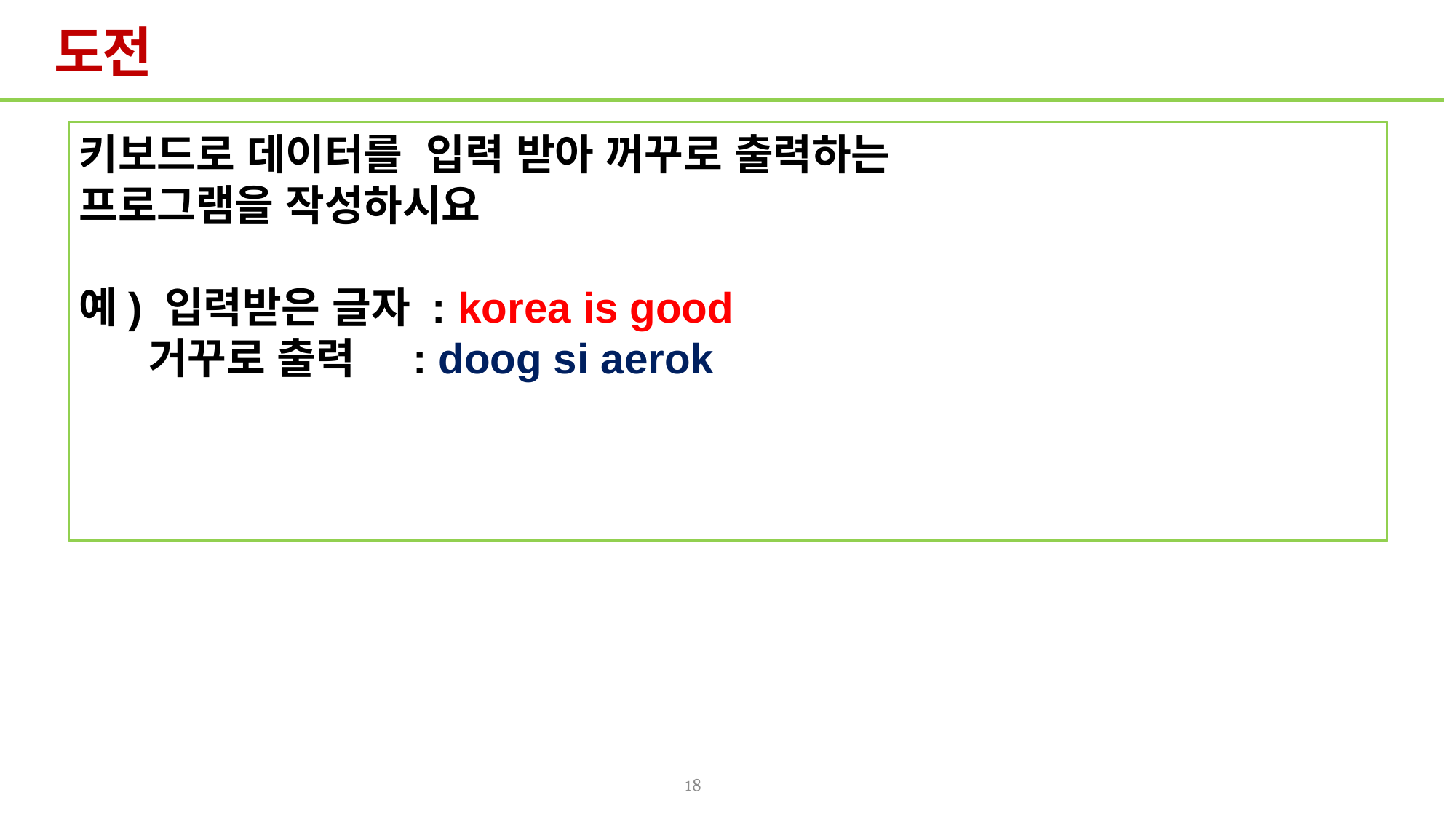

# 도전
키보드로 데이터를  입력 받아 꺼꾸로 출력하는
프로그램을 작성하시요

예) 입력받은 글자 : korea is good
     거꾸로 출력    : doog si aerok

18